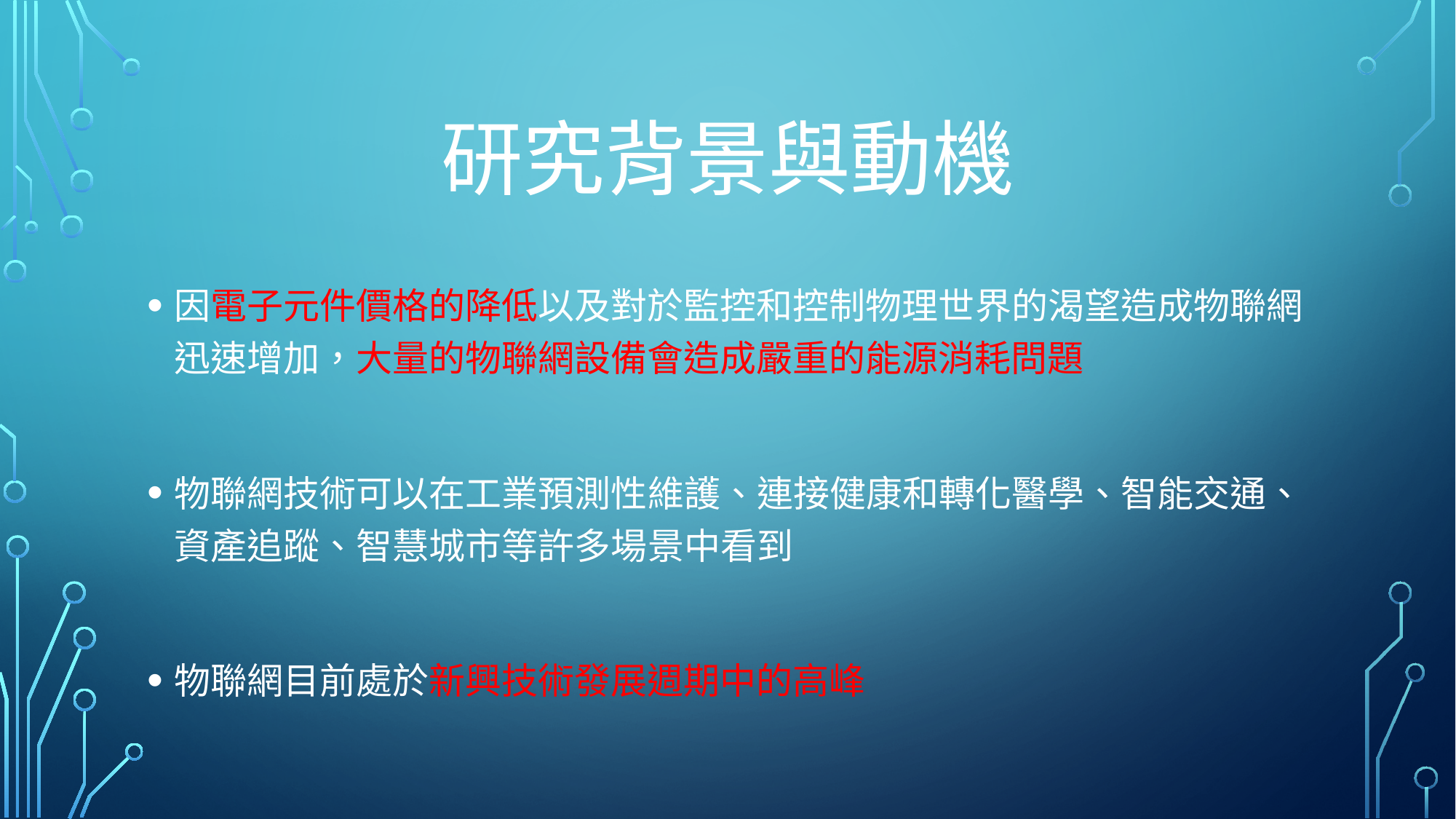

# 研究背景與動機
因電子元件價格的降低以及對於監控和控制物理世界的渴望造成物聯網迅速增加，大量的物聯網設備會造成嚴重的能源消耗問題

物聯網技術可以在工業預測性維護、連接健康和轉化醫學、智能交通、資產追蹤、智慧城市等許多場景中看到

物聯網目前處於新興技術發展週期中的高峰